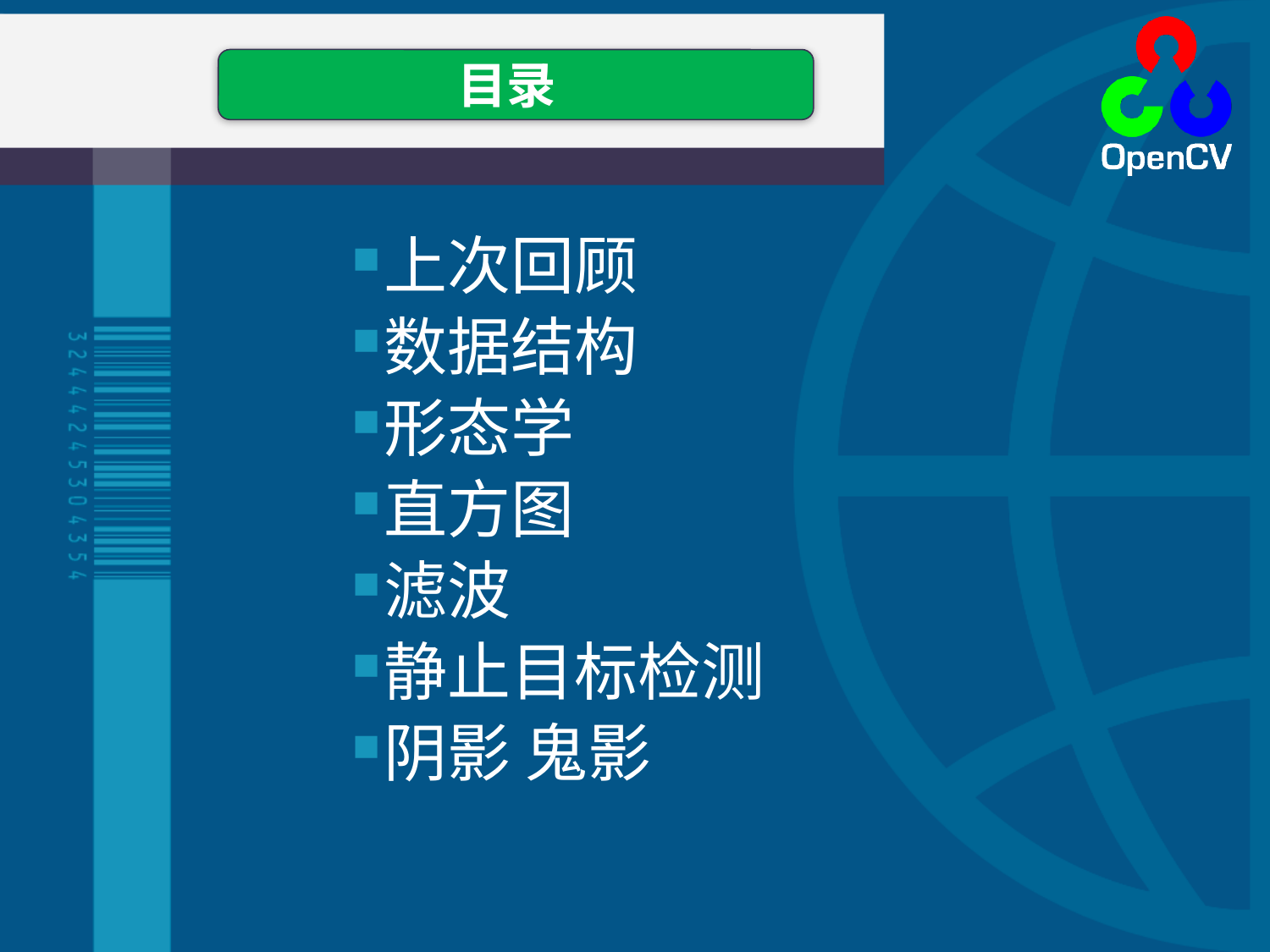

目录

上次回顾
数据结构
形态学
直方图
滤波
静止目标检测
阴影 鬼影